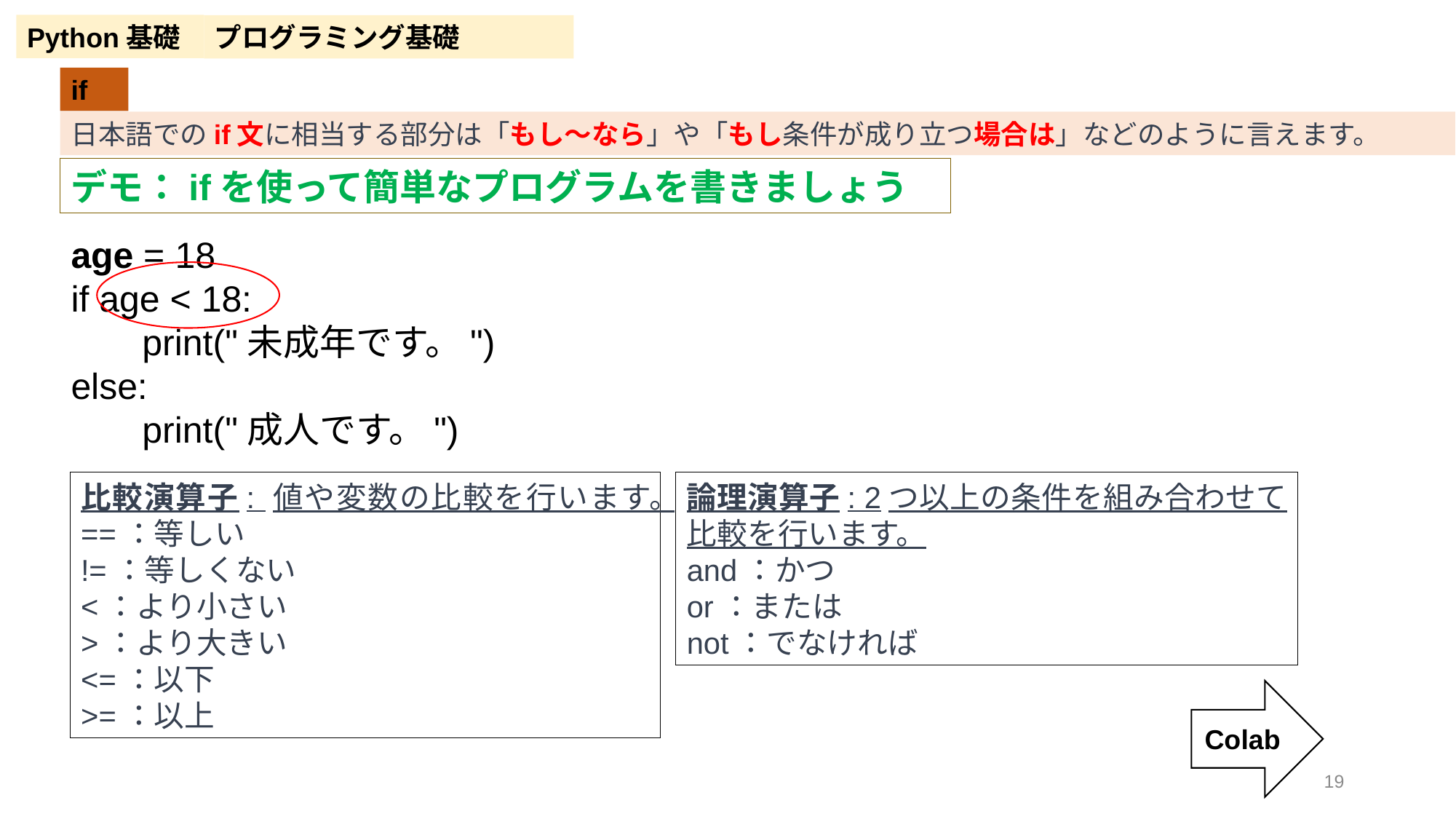

Python基礎
プログラミング基礎
if
日本語でのif文に相当する部分は「もし〜なら」や「もし条件が成り立つ場合は」などのように言えます。
デモ：ifを使って簡単なプログラムを書きましょう
age = 18
if age < 18:
       print("未成年です。")
else:
       print("成人です。")

比較演算子: 値や変数の比較を行います。
==：等しい
!=：等しくない
<：より小さい
>：より大きい
<=：以下
>=：以上
論理演算子: 2つ以上の条件を組み合わせて比較を行います。
and：かつ
or：または
not：でなければ
Colab
19